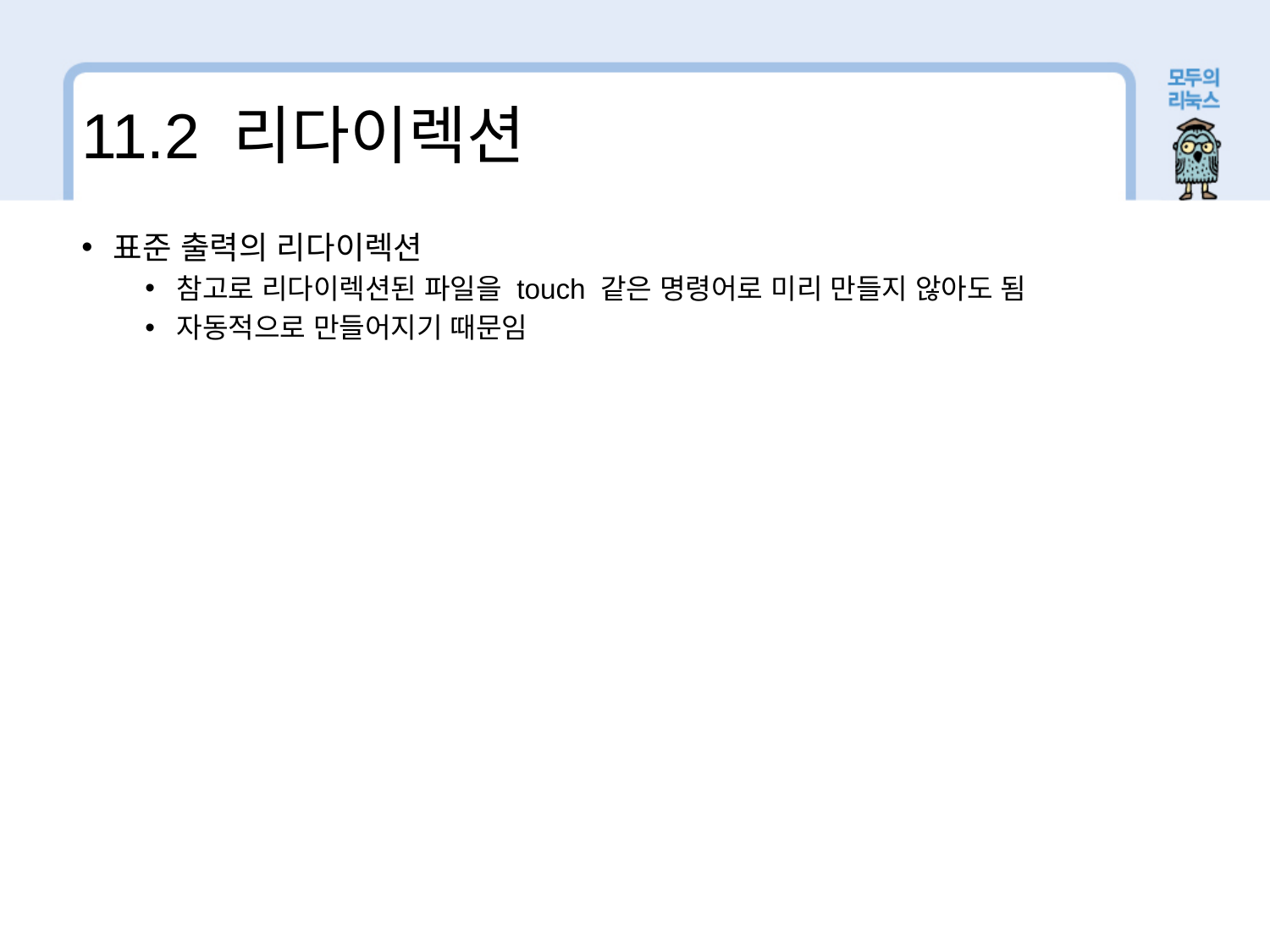

11.2 리다이렉션
표준 출력의 리다이렉션
참고로 리다이렉션된 파일을 touch 같은 명령어로 미리 만들지 않아도 됨
자동적으로 만들어지기 때문임